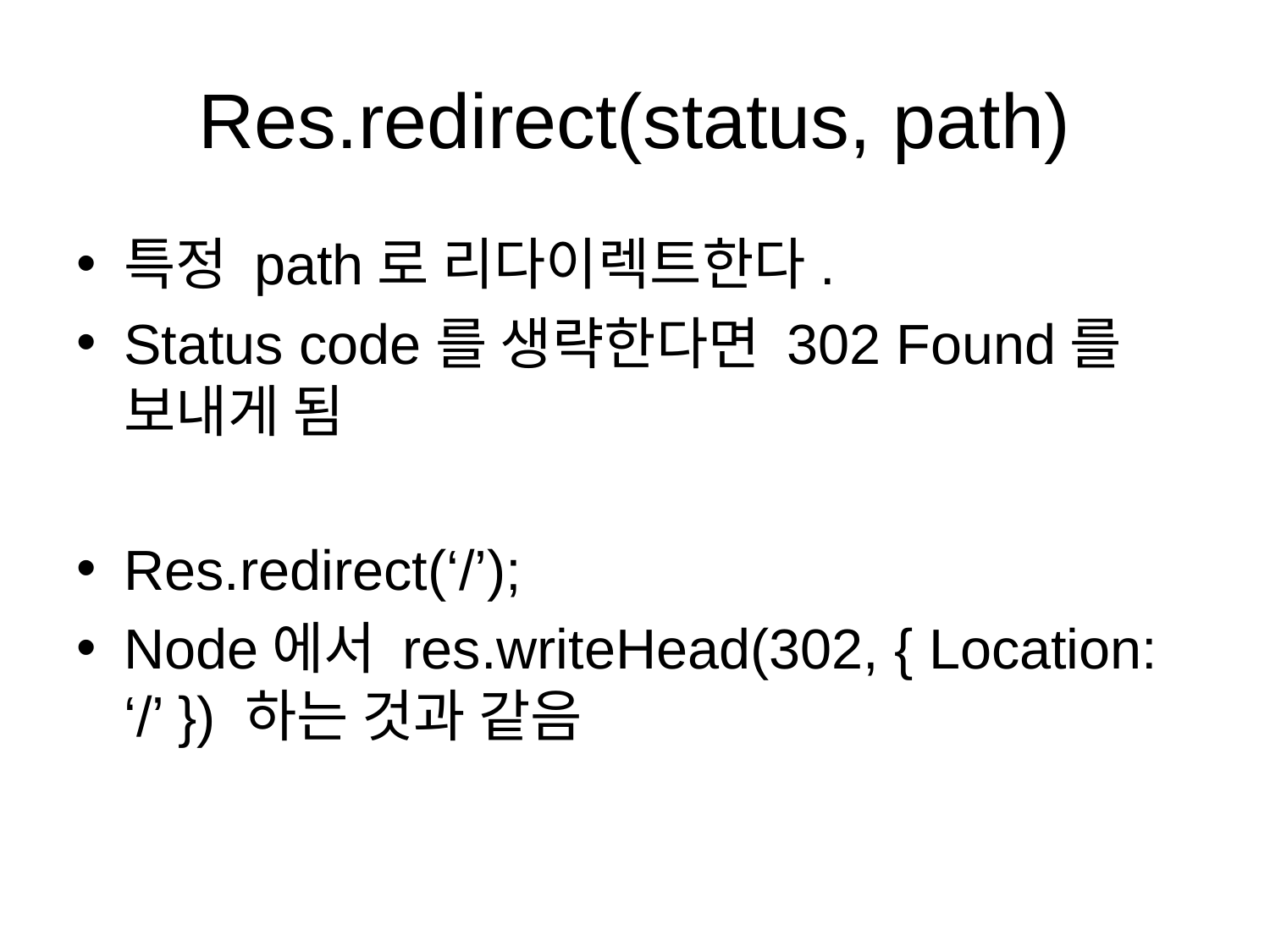

# Res.redirect(status, path)
특정 path로 리다이렉트한다.
Status code를 생략한다면 302 Found를 보내게 됨

Res.redirect(‘/’);
Node에서 res.writeHead(302, { Location: ‘/’ }) 하는 것과 같음